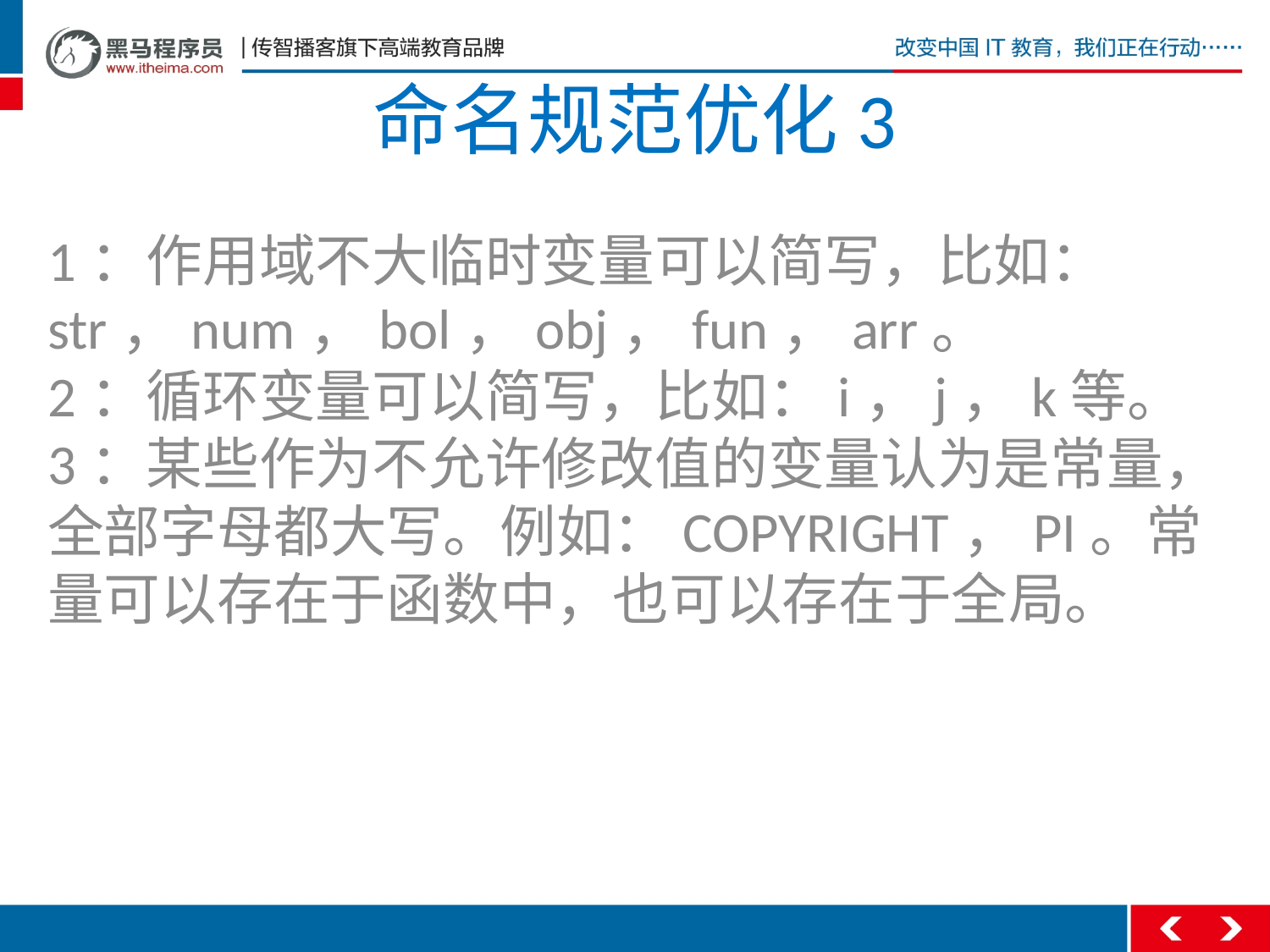

# 命名规范优化3
1：作用域不大临时变量可以简写，比如：str，num，bol，obj，fun，arr。
2：循环变量可以简写，比如：i，j，k等。
3：某些作为不允许修改值的变量认为是常量，全部字母都大写。例如：COPYRIGHT，PI。常量可以存在于函数中，也可以存在于全局。